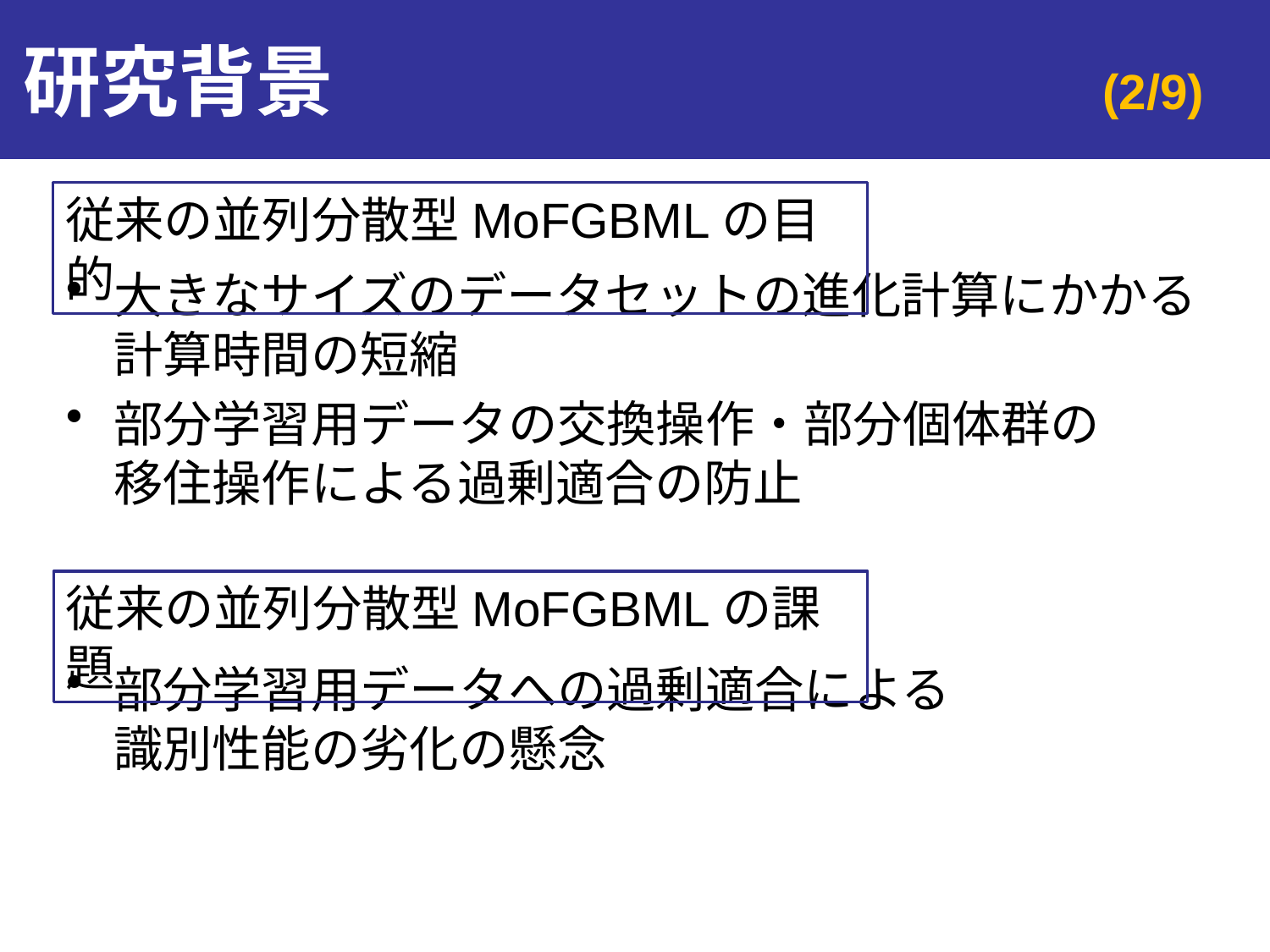

# 研究背景
従来の並列分散型MoFGBMLの目的
大きなサイズのデータセットの進化計算にかかる
計算時間の短縮
部分学習用データの交換操作・部分個体群の
移住操作による過剰適合の防止

従来の並列分散型MoFGBMLの課題
部分学習用データへの過剰適合による
識別性能の劣化の懸念